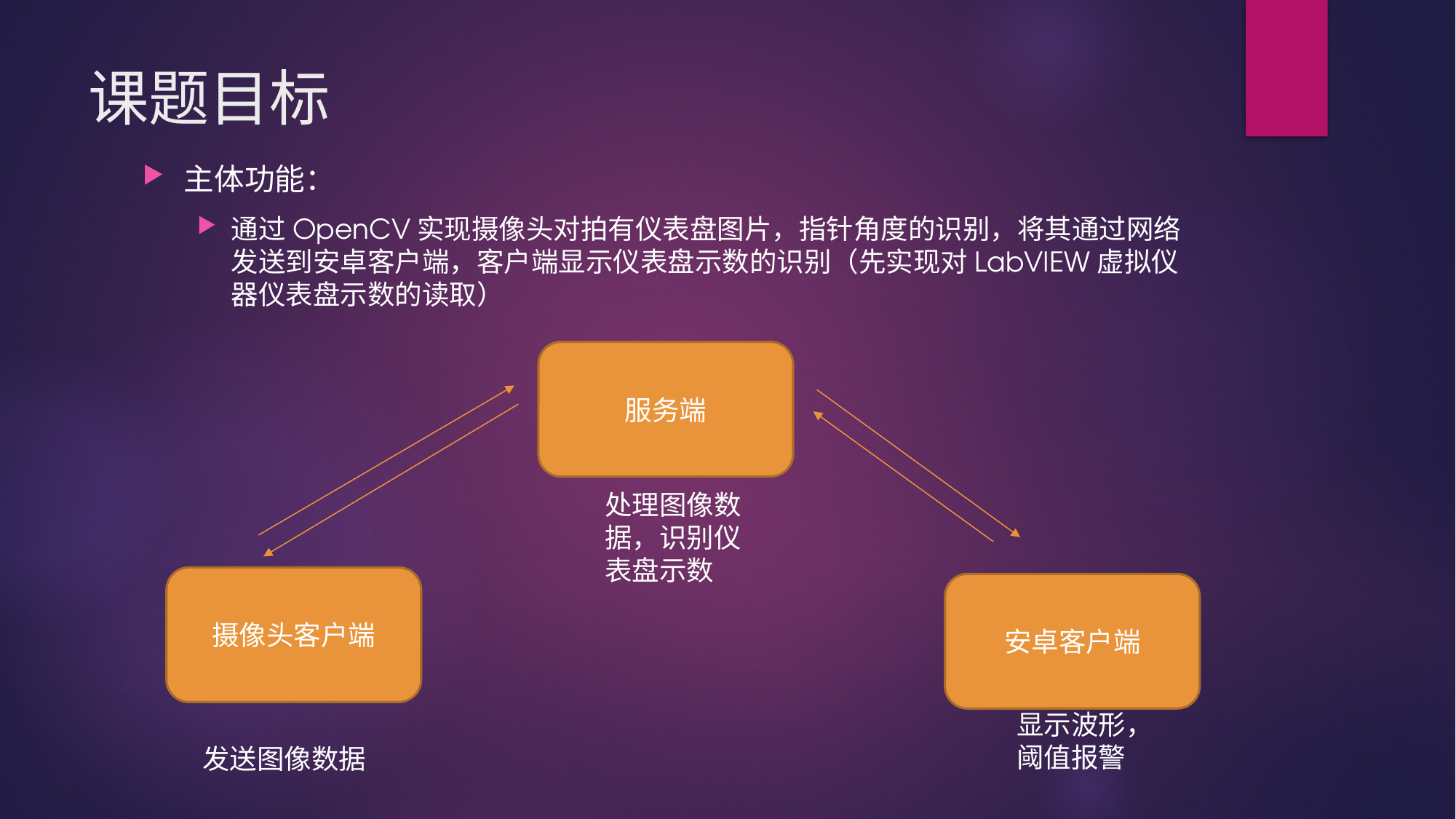

# 课题目标
主体功能：
通过OpenCV实现摄像头对拍有仪表盘图片，指针角度的识别，将其通过网络发送到安卓客户端，客户端显示仪表盘示数的识别（先实现对LabVIEW虚拟仪器仪表盘示数的读取）

服务端
处理图像数据，识别仪表盘示数
摄像头客户端
安卓客户端
显示波形，阈值报警
发送图像数据